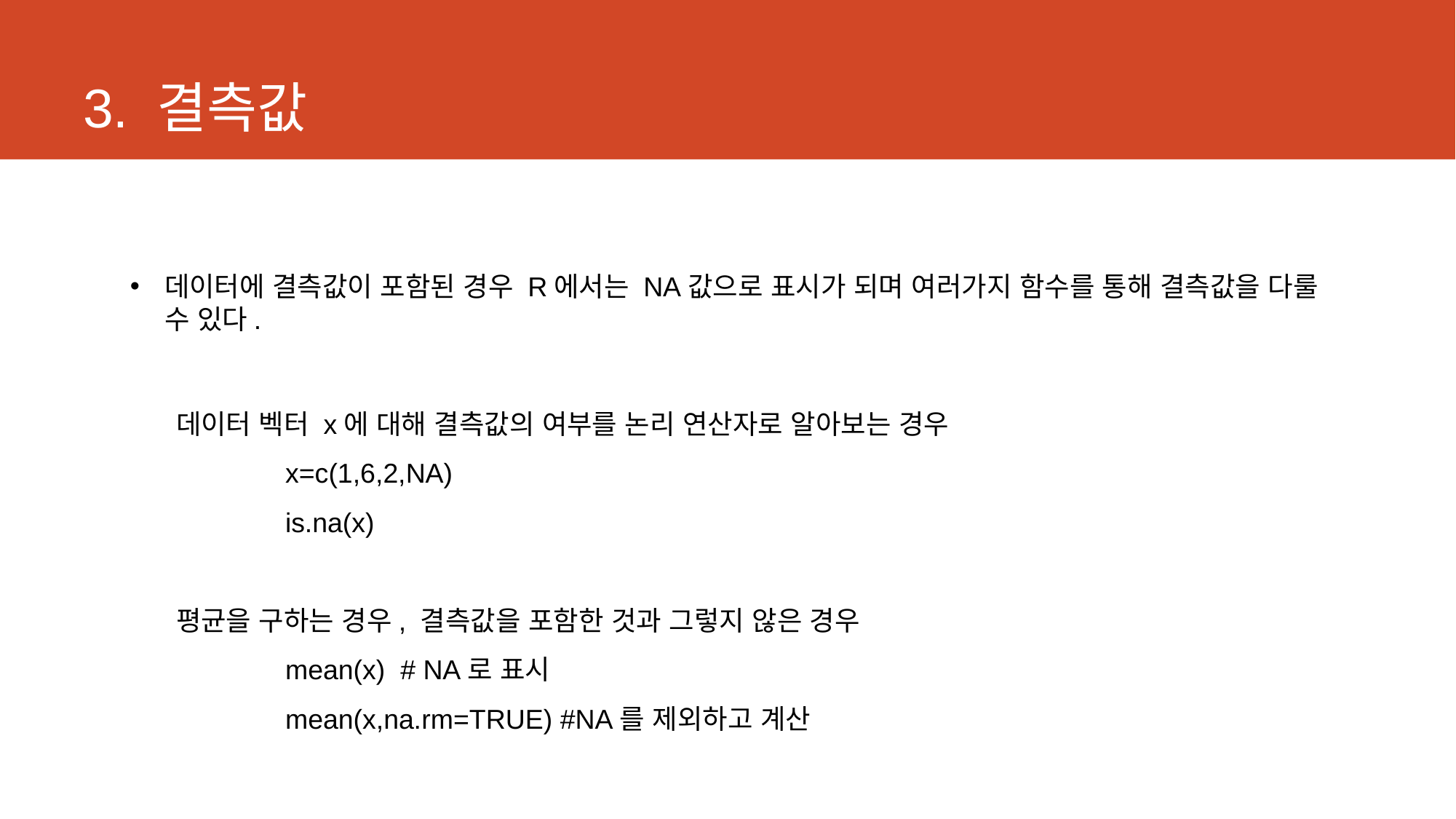

# 3. 결측값
데이터에 결측값이 포함된 경우 R에서는 NA값으로 표시가 되며 여러가지 함수를 통해 결측값을 다룰 수 있다.
데이터 벡터 x에 대해 결측값의 여부를 논리 연산자로 알아보는 경우
	x=c(1,6,2,NA)
	is.na(x)

평균을 구하는 경우, 결측값을 포함한 것과 그렇지 않은 경우
	mean(x)  # NA로 표시
	mean(x,na.rm=TRUE) #NA를 제외하고 계산